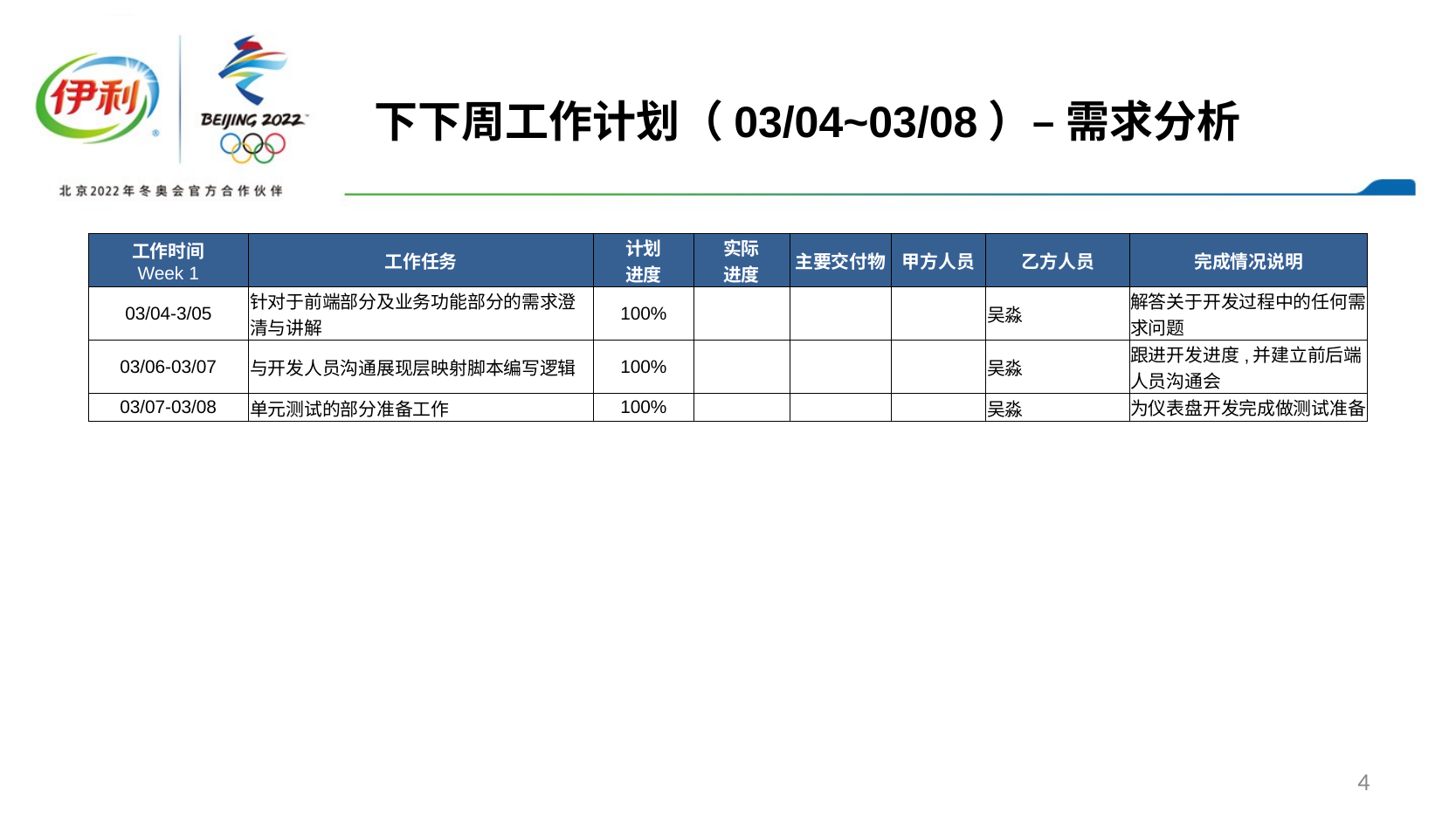

下下周工作计划（03/04~03/08）– 需求分析
| 工作时间 Week 1 | 工作任务 | 计划 进度 | 实际 进度 | 主要交付物 | 甲方人员 | 乙方人员 | 完成情况说明 |
| --- | --- | --- | --- | --- | --- | --- | --- |
| 03/04-3/05 | 针对于前端部分及业务功能部分的需求澄清与讲解 | 100% |  |  |  | 吴淼 | 解答关于开发过程中的任何需求问题 |
| 03/06-03/07 | 与开发人员沟通展现层映射脚本编写逻辑 | 100% |  |  |  | 吴淼 | 跟进开发进度,并建立前后端人员沟通会 |
| 03/07-03/08 | 单元测试的部分准备工作 | 100% |  |  |  | 吴淼 | 为仪表盘开发完成做测试准备 |
4